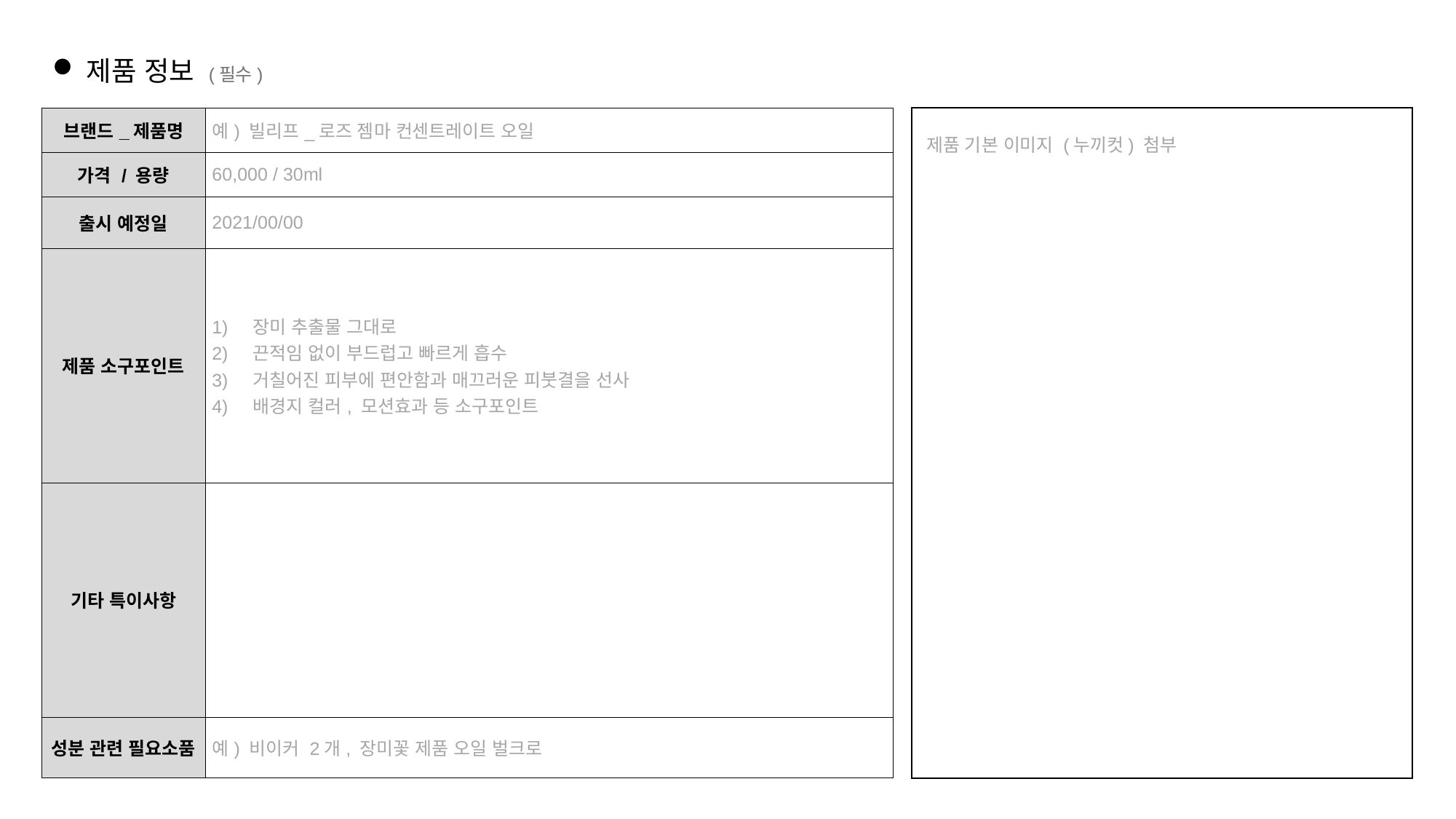

제품 정보 (필수)

| 브랜드\_제품명 | 예) 빌리프\_로즈 젬마 컨센트레이트 오일 |
| --- | --- |
| 가격 / 용량 | 60,000 / 30ml |
| 출시 예정일 | 2021/00/00 |
| 제품 소구포인트 | 장미 추출물 그대로 끈적임 없이 부드럽고 빠르게 흡수 거칠어진 피부에 편안함과 매끄러운 피붓결을 선사 배경지 컬러, 모션효과 등 소구포인트 |
| 기타 특이사항 |  |
| 성분 관련 필요소품 | 예) 비이커 2개, 장미꽃 제품 오일 벌크로 |
제품 기본 이미지 (누끼컷) 첨부